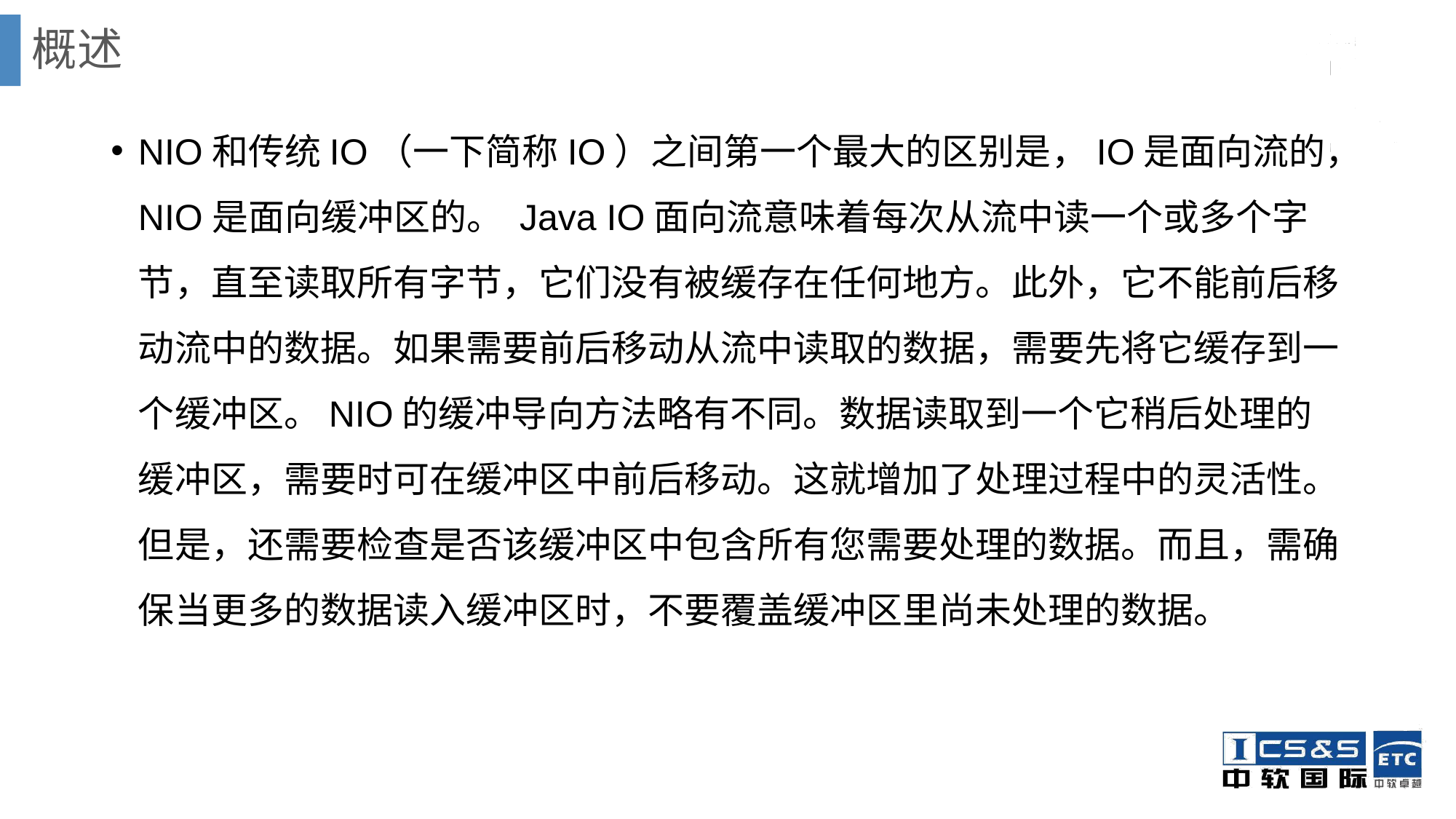

# 概述
NIO和传统IO（一下简称IO）之间第一个最大的区别是，IO是面向流的，NIO是面向缓冲区的。 Java IO面向流意味着每次从流中读一个或多个字节，直至读取所有字节，它们没有被缓存在任何地方。此外，它不能前后移动流中的数据。如果需要前后移动从流中读取的数据，需要先将它缓存到一个缓冲区。NIO的缓冲导向方法略有不同。数据读取到一个它稍后处理的缓冲区，需要时可在缓冲区中前后移动。这就增加了处理过程中的灵活性。但是，还需要检查是否该缓冲区中包含所有您需要处理的数据。而且，需确保当更多的数据读入缓冲区时，不要覆盖缓冲区里尚未处理的数据。